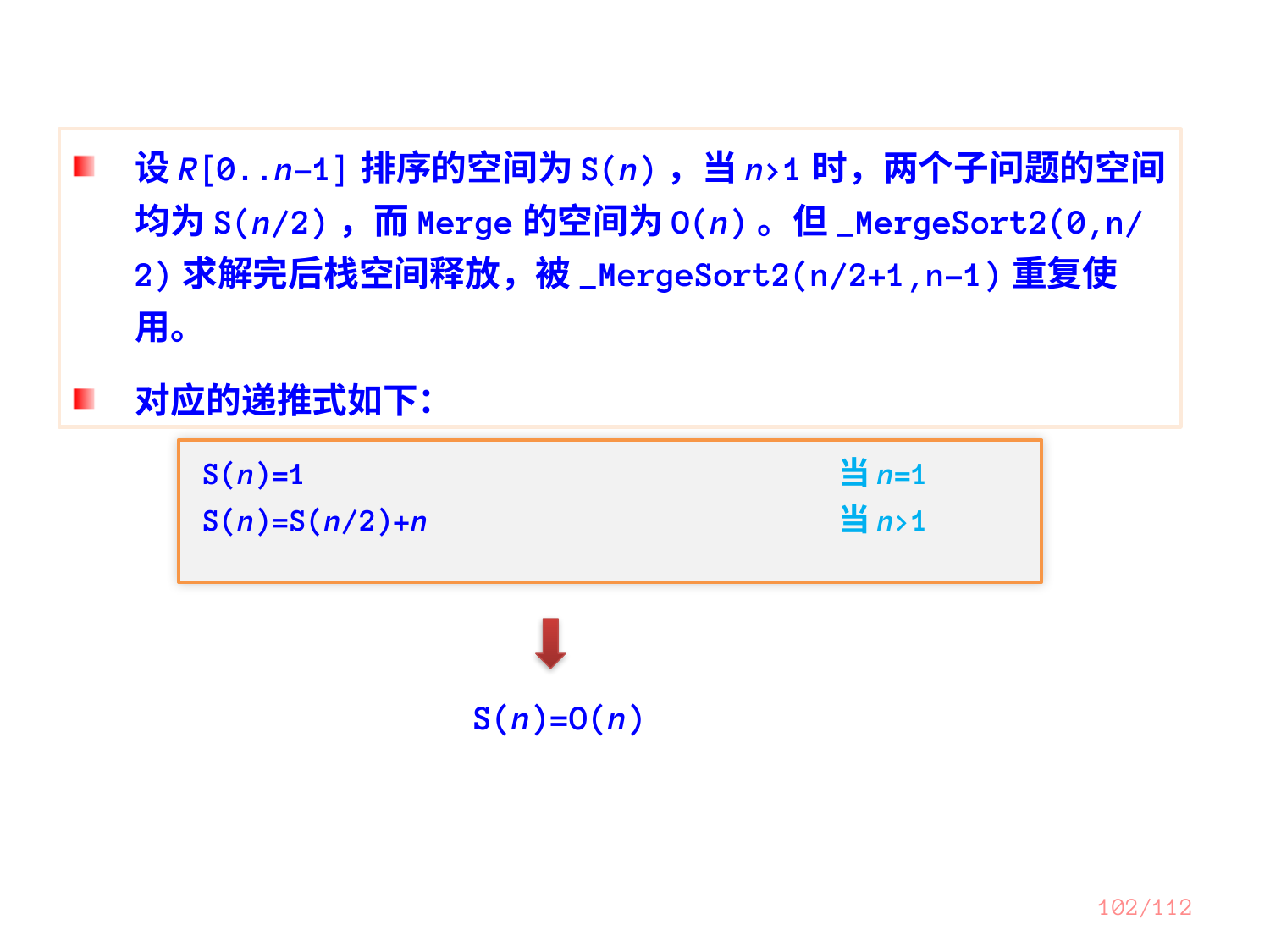

设R[0..n-1]排序的空间为S(n)，当n>1时，两个子问题的空间均为S(n/2)，而Merge的空间为O(n)。但_MergeSort2(0,n/2)求解完后栈空间释放，被_MergeSort2(n/2+1,n-1)重复使用。
对应的递推式如下：
S(n)=1					当n=1
S(n)=S(n/2)+n				当n>1

S(n)=O(n)
102/112